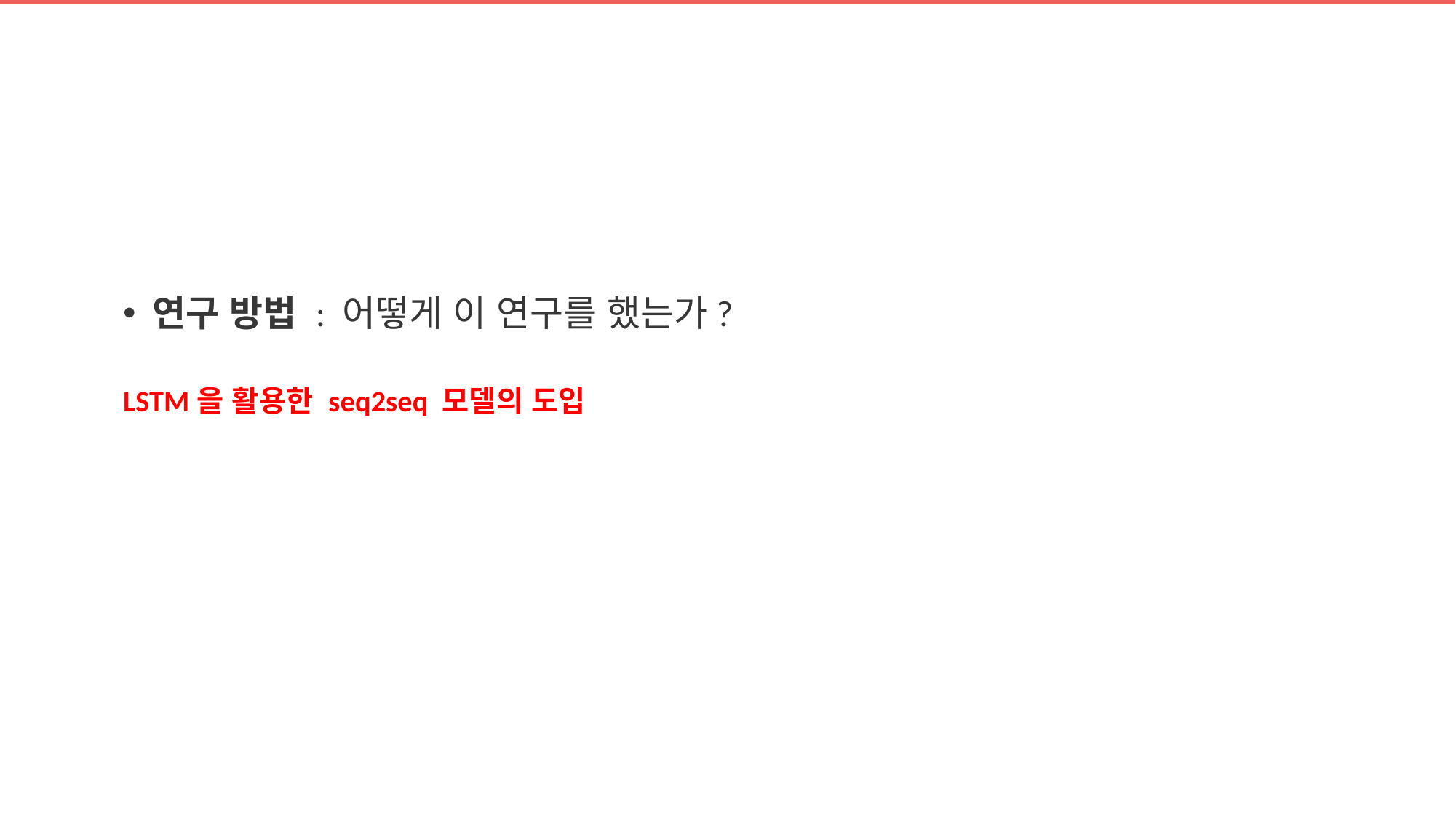

연구 방법 : 어떻게 이 연구를 했는가?

LSTM을 활용한 seq2seq 모델의 도입